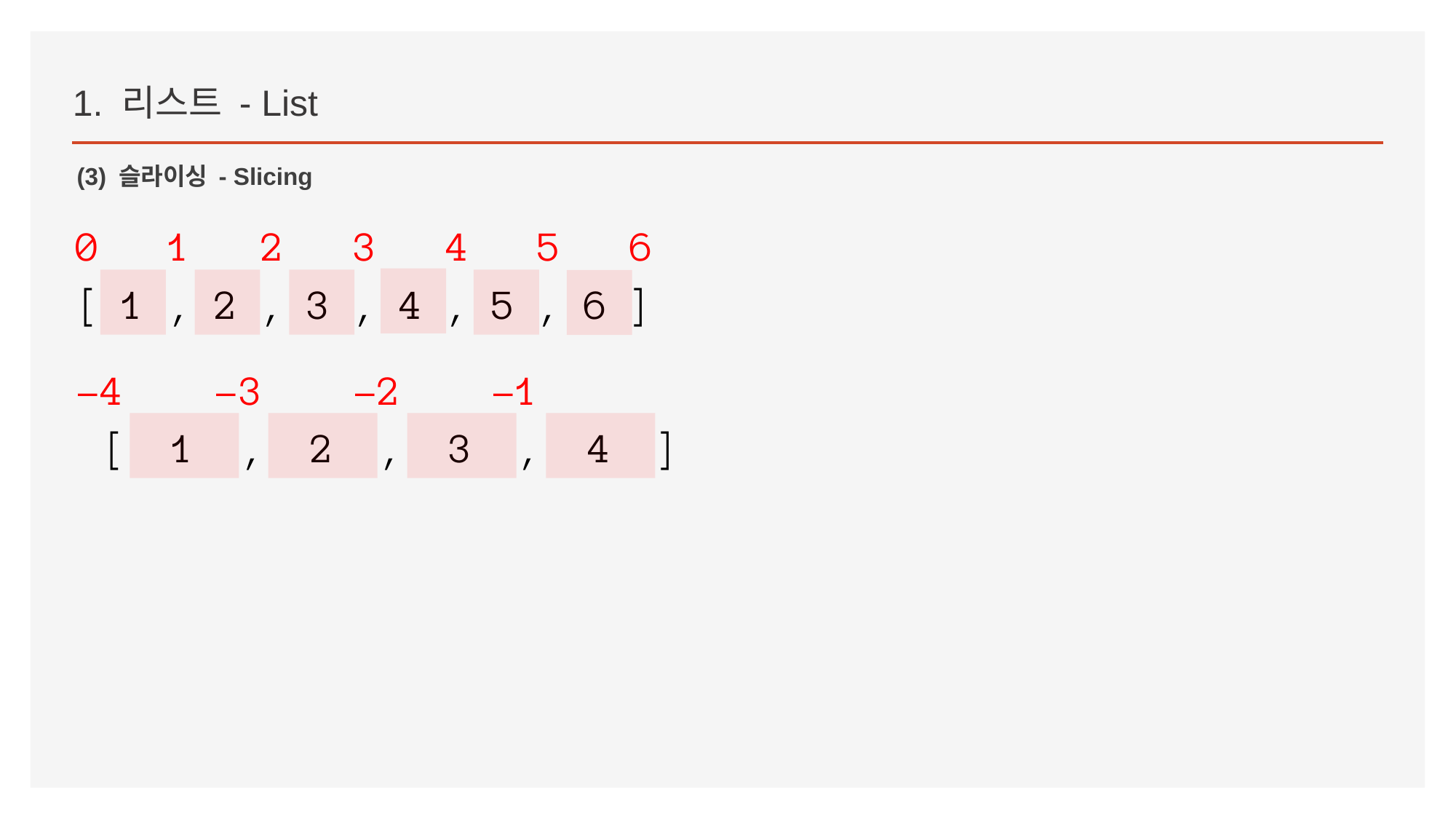

1. 리스트 - List
(3) 슬라이싱 - Slicing
0   1   2   3   4   5   6

[ 1 , 2 , 3 , 4 , 5 , 6 ]
-4    -3    -2    -1

[  1  ,  2  ,  3  ,  4  ]